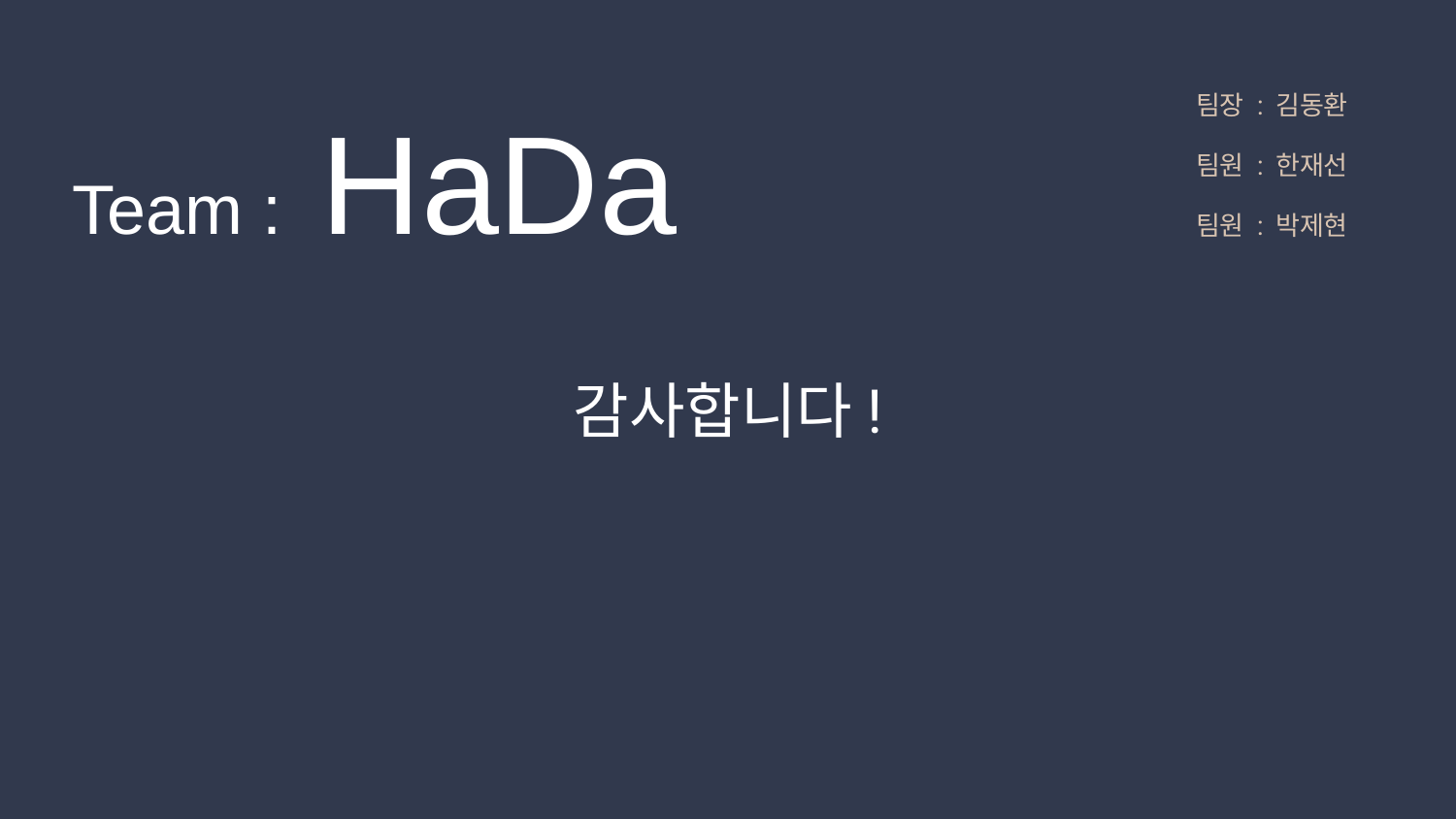

팀장 : 김동환
팀원 : 한재선
팀원 : 박제현
# Team : HaDa
감사합니다!